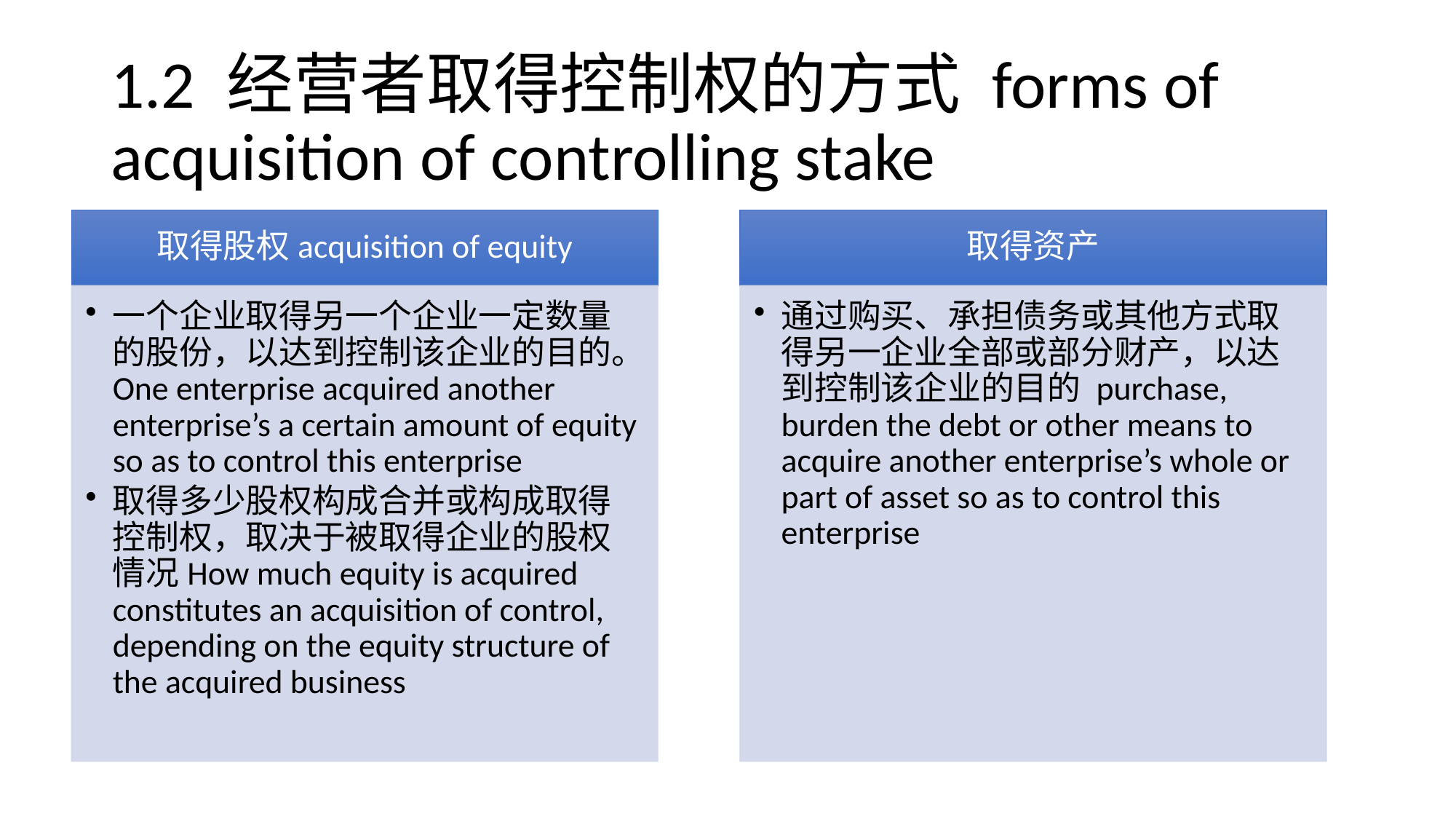

# 1.2 经营者取得控制权的方式 forms of acquisition of controlling stake
取得股权acquisition of equity
一个企业取得另一个企业一定数量的股份，以达到控制该企业的目的。One enterprise acquired another enterprise’s a certain amount of equity so as to control this enterprise
取得多少股权构成合并或构成取得控制权，取决于被取得企业的股权情况How much equity is acquired constitutes an acquisition of control, depending on the equity structure of the acquired business
取得资产
通过购买、承担债务或其他方式取得另一企业全部或部分财产，以达到控制该企业的目的 purchase, burden the debt or other means to acquire another enterprise’s whole or part of asset so as to control this enterprise